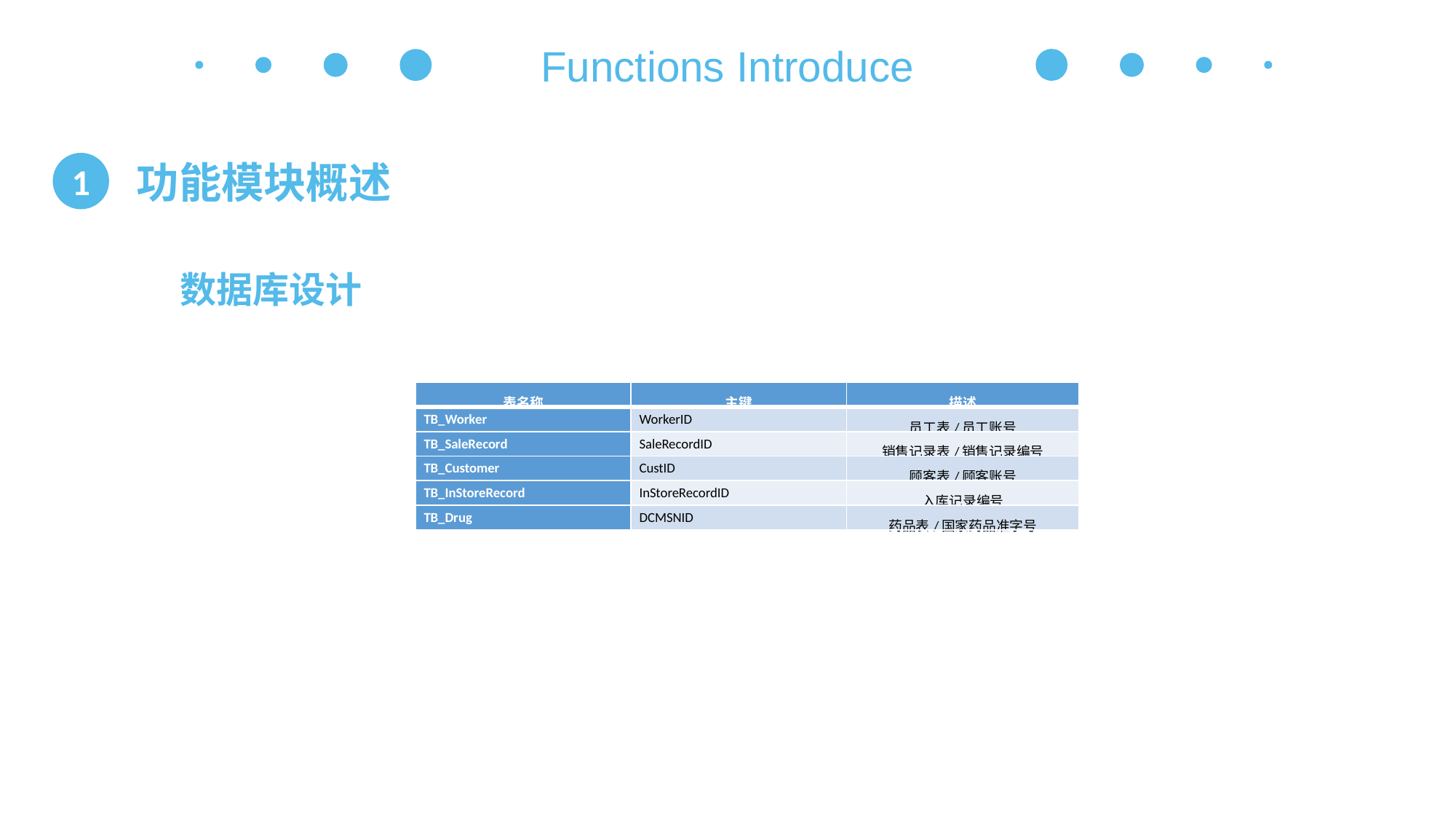

Functions Introduce

     功能模块概述
1
数据库设计
| 表名称 | 主键 | 描述 |
| --- | --- | --- |
| TB\_Worker | WorkerID | 员工表/员工账号 |
| TB\_SaleRecord | SaleRecordID | 销售记录表/销售记录编号 |
| TB\_Customer | CustID | 顾客表/顾客账号 |
| TB\_InStoreRecord | InStoreRecordID | 入库记录编号 |
| TB\_Drug | DCMSNID | 药品表/国家药品准字号 |